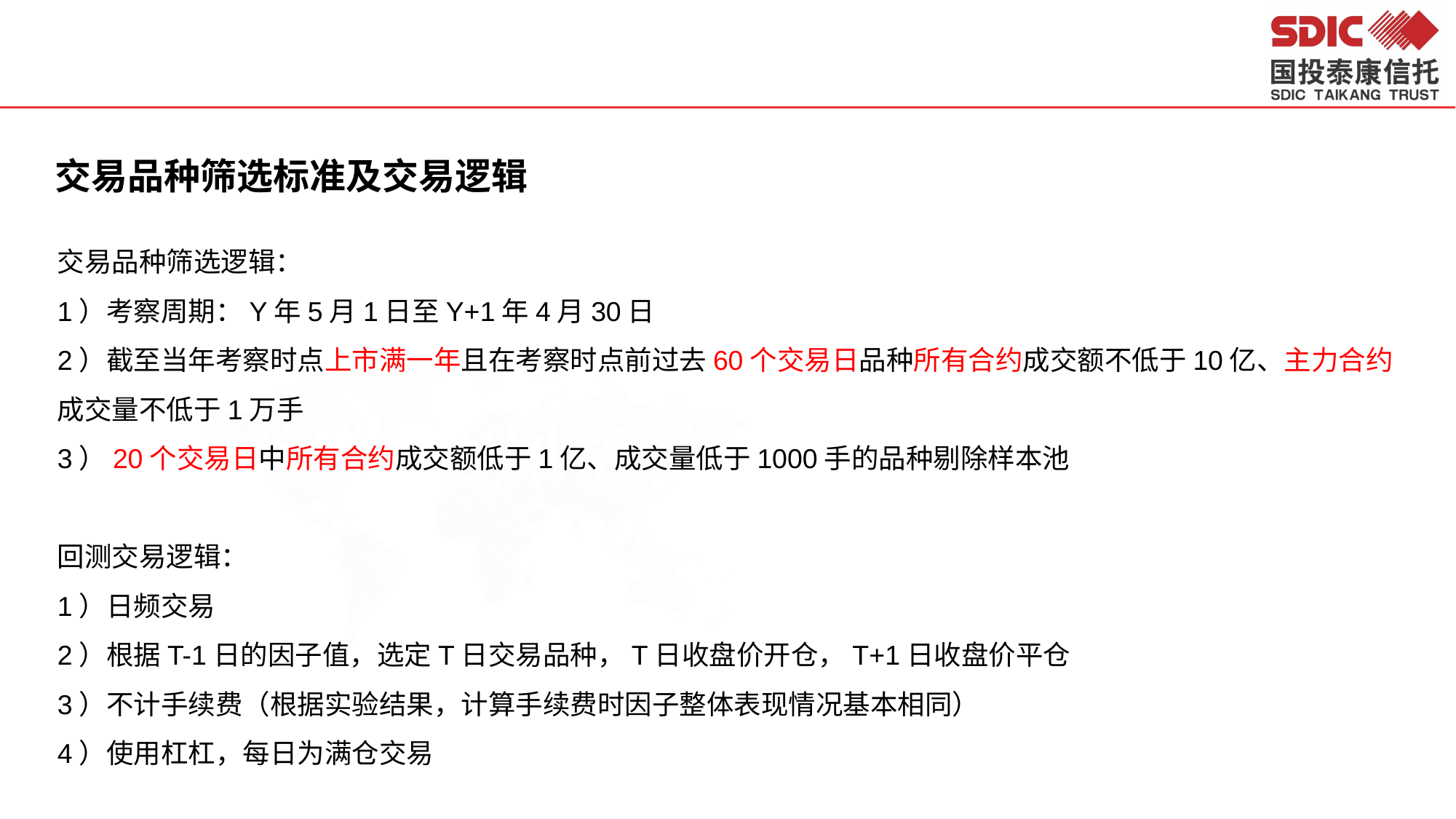

交易品种筛选标准及交易逻辑
交易品种筛选逻辑：
1）考察周期：Y年5月1日至Y+1年4月30日
2）截至当年考察时点上市满一年且在考察时点前过去60个交易日品种所有合约成交额不低于10亿、主力合约成交量不低于1万手
3）20个交易日中所有合约成交额低于1亿、成交量低于1000手的品种剔除样本池

回测交易逻辑：
1）日频交易
2）根据T-1日的因子值，选定T日交易品种，T日收盘价开仓，T+1日收盘价平仓
3）不计手续费（根据实验结果，计算手续费时因子整体表现情况基本相同）
4）使用杠杠，每日为满仓交易

运营中心实习工作总结
LSTM分类器-风格择时策略
—— 李祎